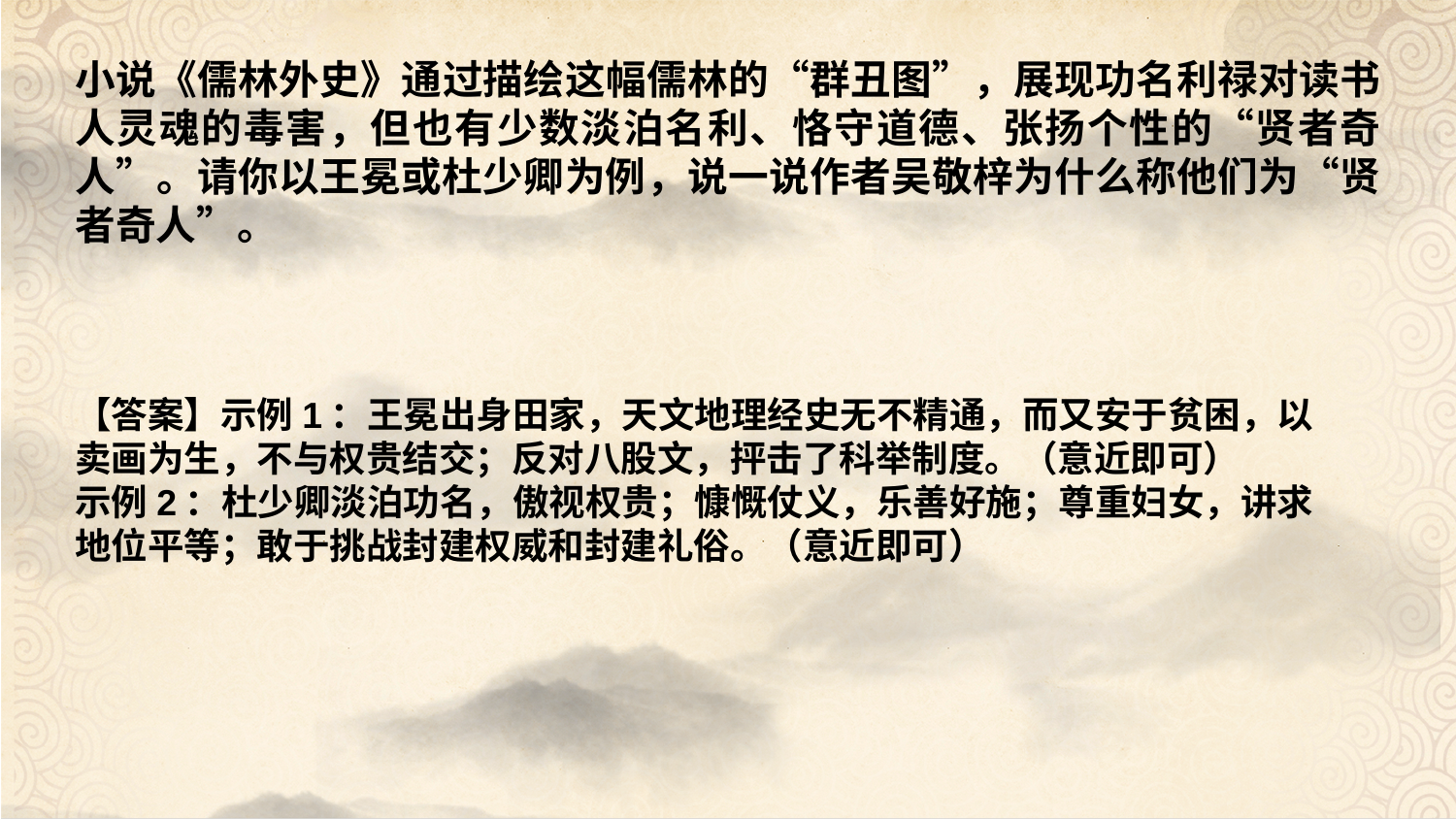

小说《儒林外史》通过描绘这幅儒林的“群丑图”，展现功名利禄对读书人灵魂的毒害，但也有少数淡泊名利、恪守道德、张扬个性的“贤者奇人”。请你以王冕或杜少卿为例，说一说作者吴敬梓为什么称他们为“贤者奇人”。
【答案】示例1：王冕出身田家，天文地理经史无不精通，而又安于贫困，以卖画为生，不与权贵结交；反对八股文，抨击了科举制度。（意近即可）
示例2：杜少卿淡泊功名，傲视权贵；慷慨仗义，乐善好施；尊重妇女，讲求地位平等；敢于挑战封建权威和封建礼俗。（意近即可）